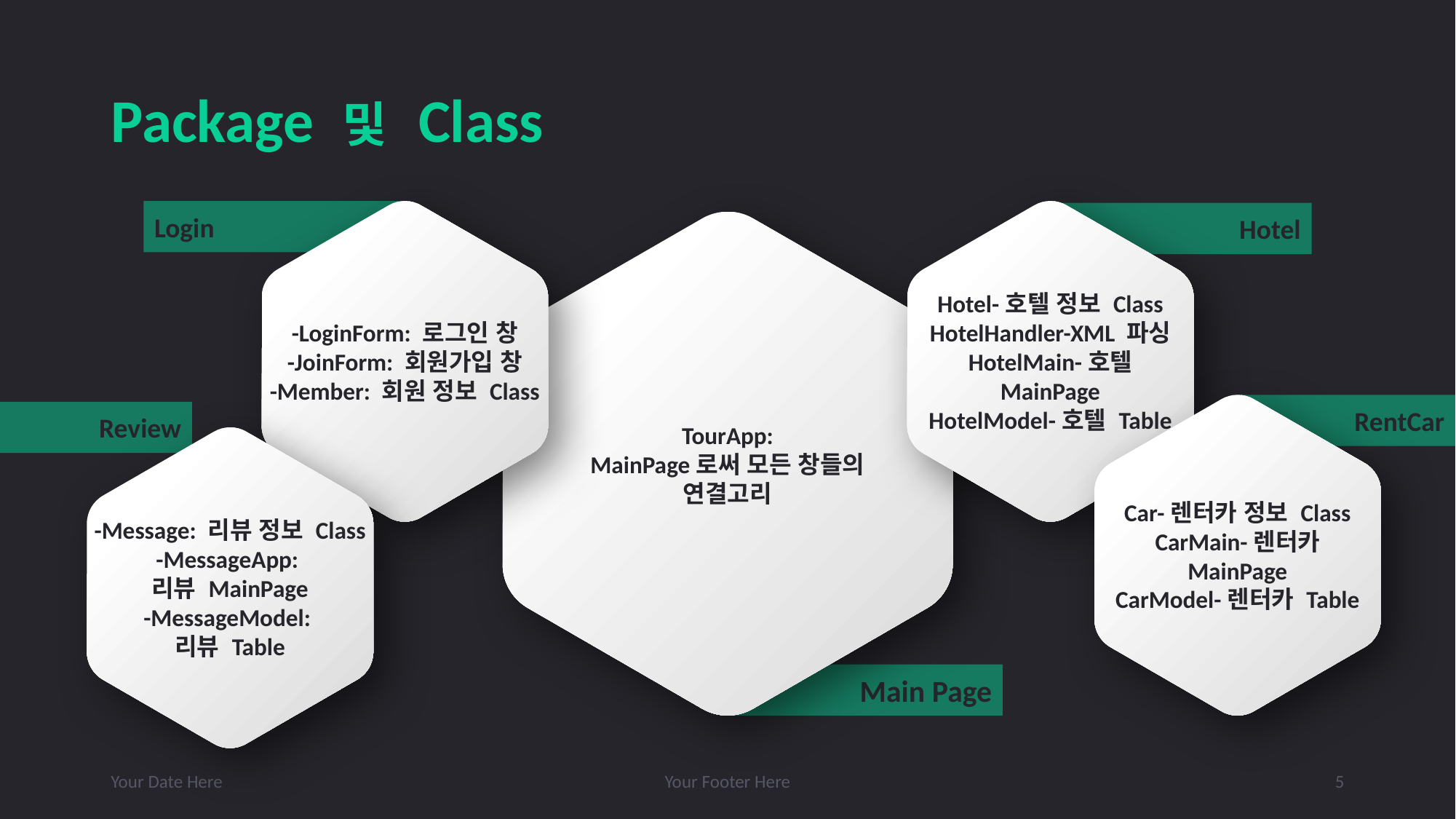

# Package 및 Class
Hotel-호텔 정보 Class
HotelHandler-XML 파싱
HotelMain-호텔 MainPage
HotelModel-호텔 Table
-LoginForm: 로그인 창
-JoinForm: 회원가입 창
-Member: 회원 정보 Class
Login
Hotel
TourApp:
MainPage로써 모든 창들의
연결고리
Car-렌터카 정보 Class
CarMain-렌터카 MainPage
CarModel-렌터카 Table
RentCar
Review
-Message: 리뷰 정보 Class
-MessageApp:
리뷰 MainPage
-MessageModel:
리뷰 Table
Main Page
Your Date Here
Your Footer Here
5